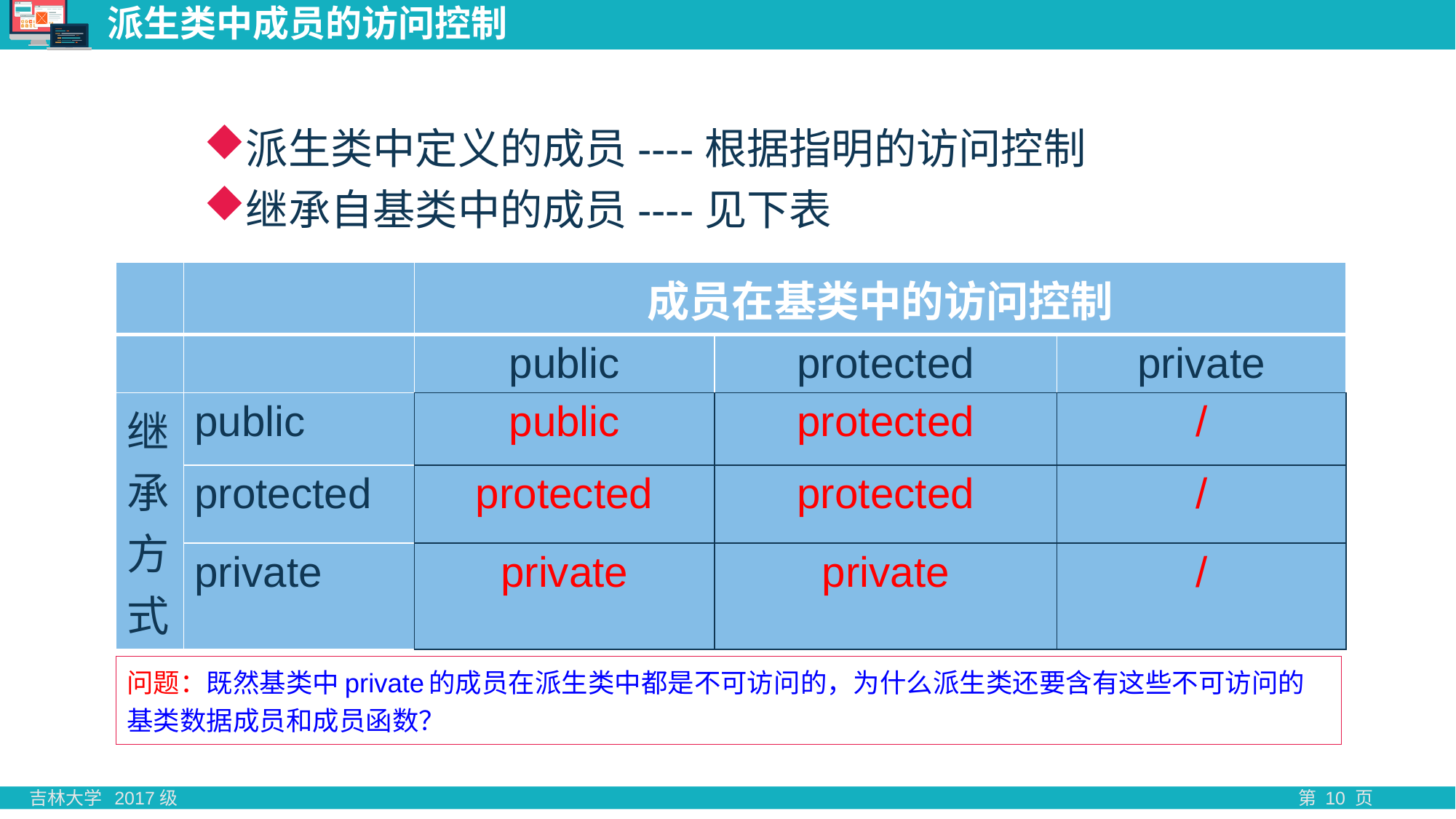

# 派生类中成员的访问控制
派生类中定义的成员----根据指明的访问控制
继承自基类中的成员----见下表
|  |  | 成员在基类中的访问控制 |  |  |
| --- | --- | --- | --- | --- |
|  |  | public | protected | private |
| 继承方式 | public | public | protected | / |
|  | protected | protected | protected | / |
|  | private | private | private | / |
问题：既然基类中private的成员在派生类中都是不可访问的，为什么派生类还要含有这些不可访问的基类数据成员和成员函数？